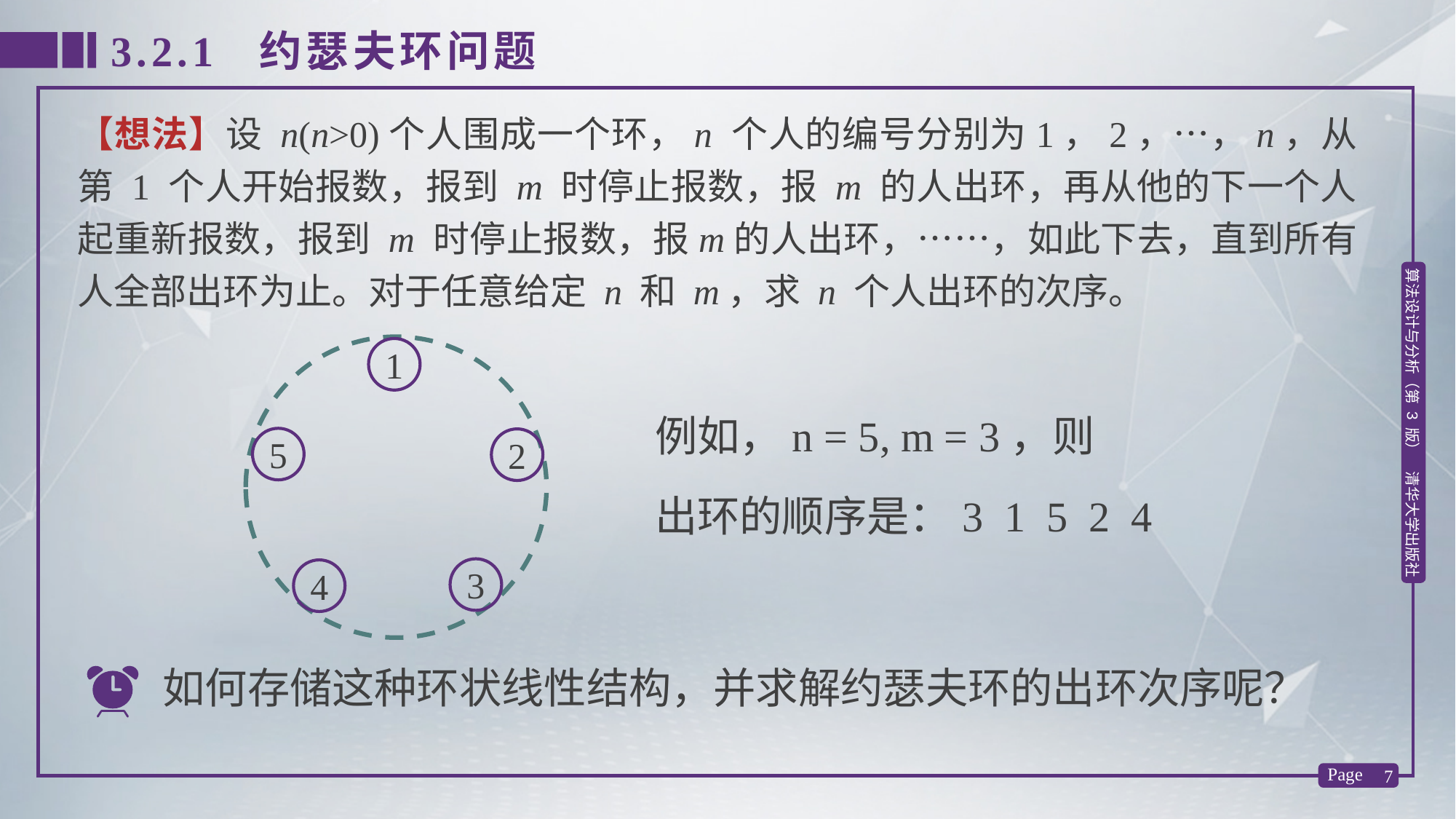

3.2.1  约瑟夫环问题
【想法】设 n(n>0)个人围成一个环，n 个人的编号分别为1，2，…，n，从第 1 个人开始报数，报到 m 时停止报数，报 m 的人出环，再从他的下一个人起重新报数，报到 m 时停止报数，报m的人出环，……，如此下去，直到所有人全部出环为止。对于任意给定 n 和 m，求 n 个人出环的次序。

1
例如，n = 5, m = 3，则
5
2
出环的顺序是：3  1  5  2  4
3
4
如何存储这种环状线性结构，并求解约瑟夫环的出环次序呢？